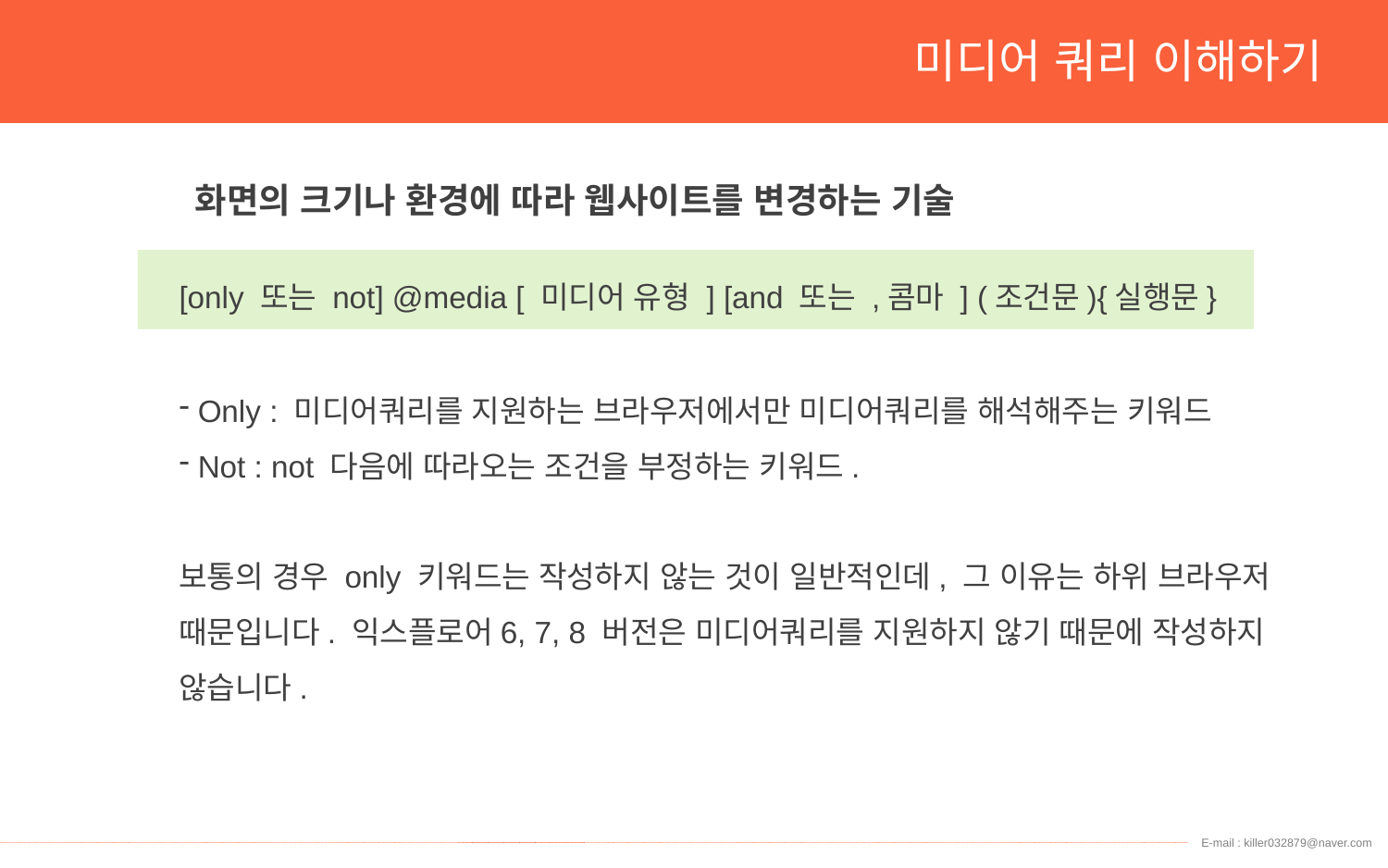

미디어 쿼리 이해하기
화면의 크기나 환경에 따라 웹사이트를 변경하는 기술

[only 또는 not] @media [ 미디어 유형 ] [and 또는 ,콤마 ] (조건문){실행문}
 Only : 미디어쿼리를 지원하는 브라우저에서만 미디어쿼리를 해석해주는 키워드
 Not : not 다음에 따라오는 조건을 부정하는 키워드.

보통의 경우 only 키워드는 작성하지 않는 것이 일반적인데, 그 이유는 하위 브라우저
때문입니다. 익스플로어6, 7, 8 버전은 미디어쿼리를 지원하지 않기 때문에 작성하지
않습니다.